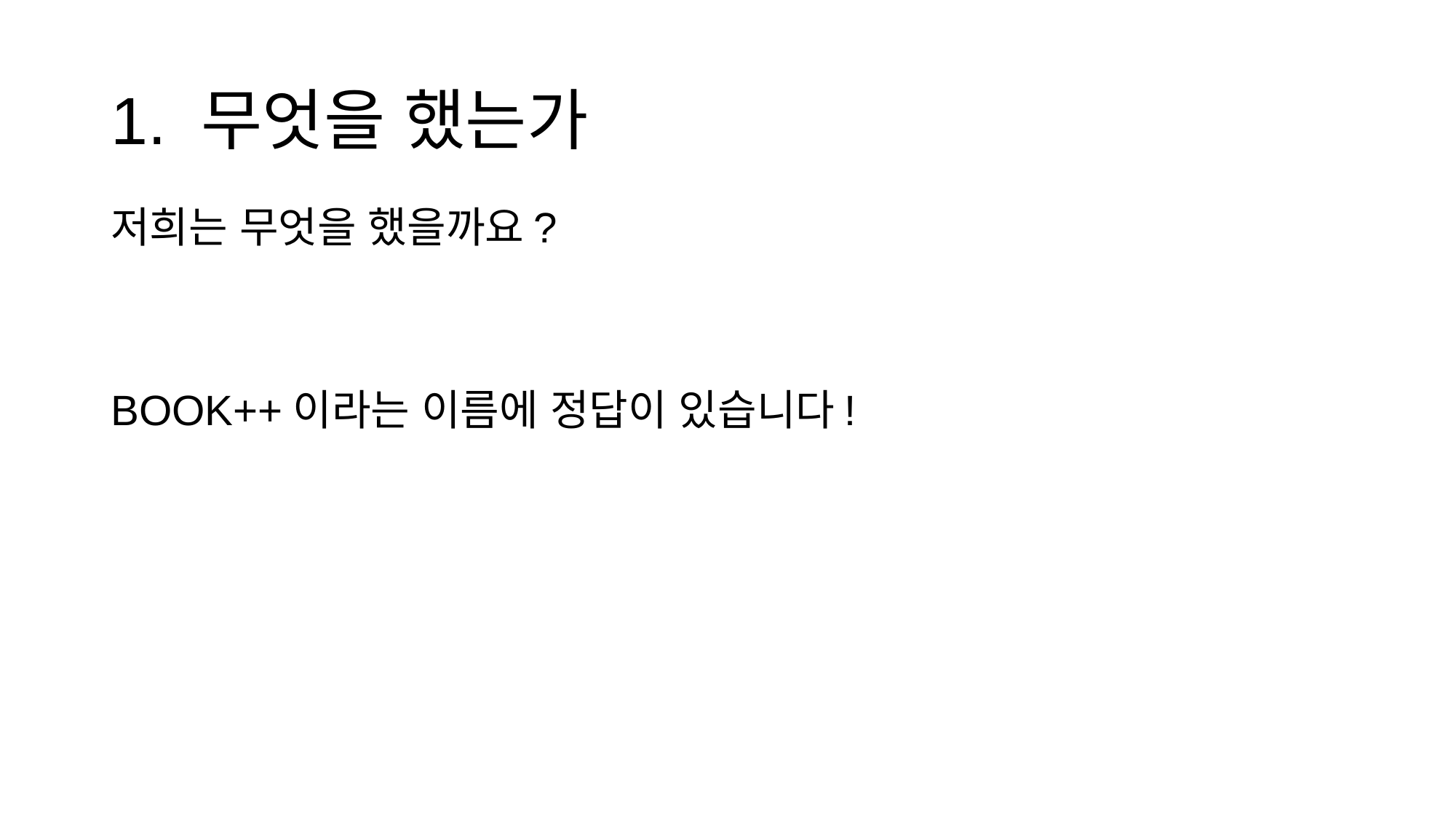

# 1. 무엇을 했는가
저희는 무엇을 했을까요?

BOOK++이라는 이름에 정답이 있습니다!